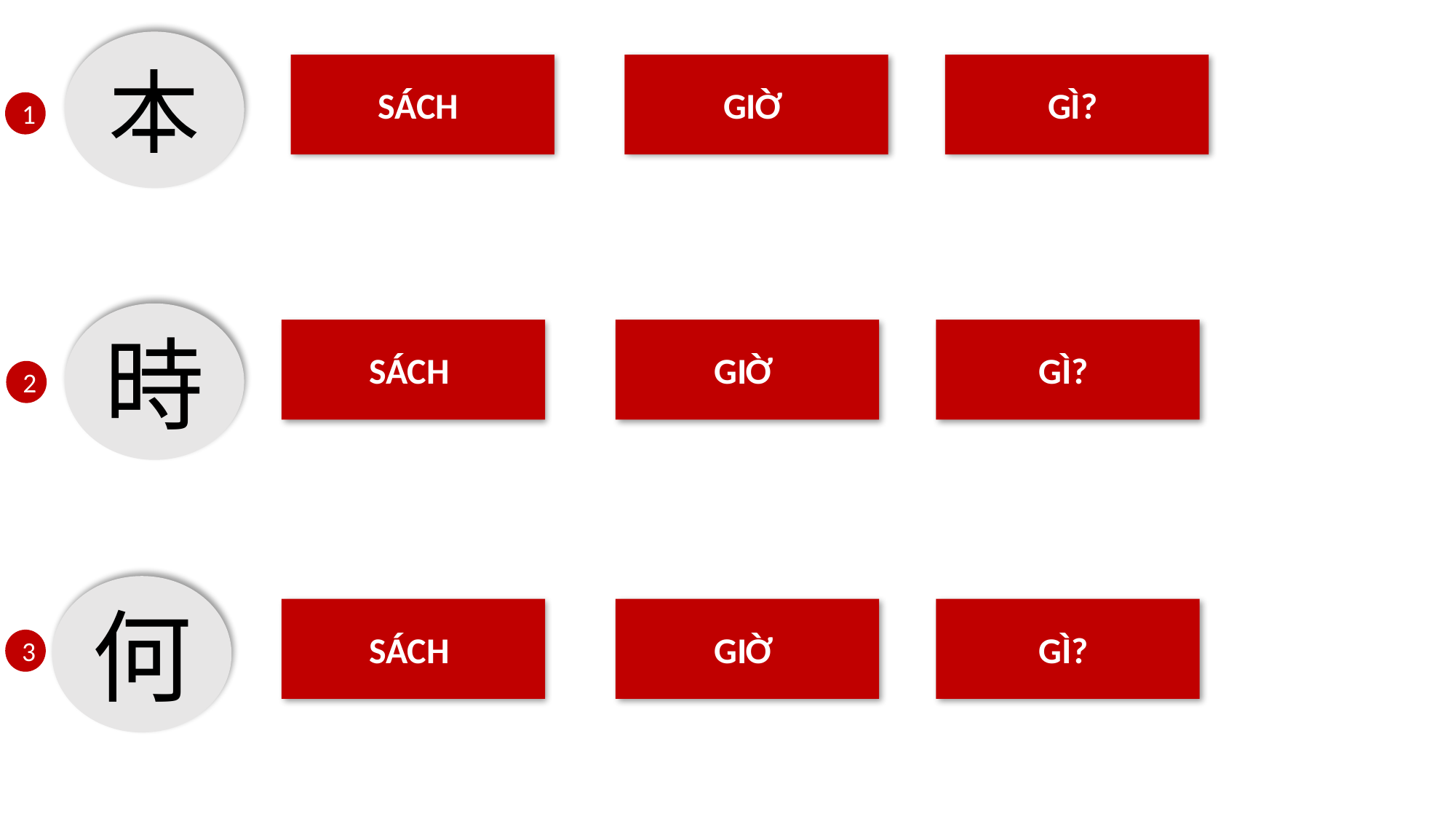

本
SÁCH
GIỜ
GÌ?
1
時
SÁCH
GIỜ
GÌ?
2
何
SÁCH
GIỜ
GÌ?
3